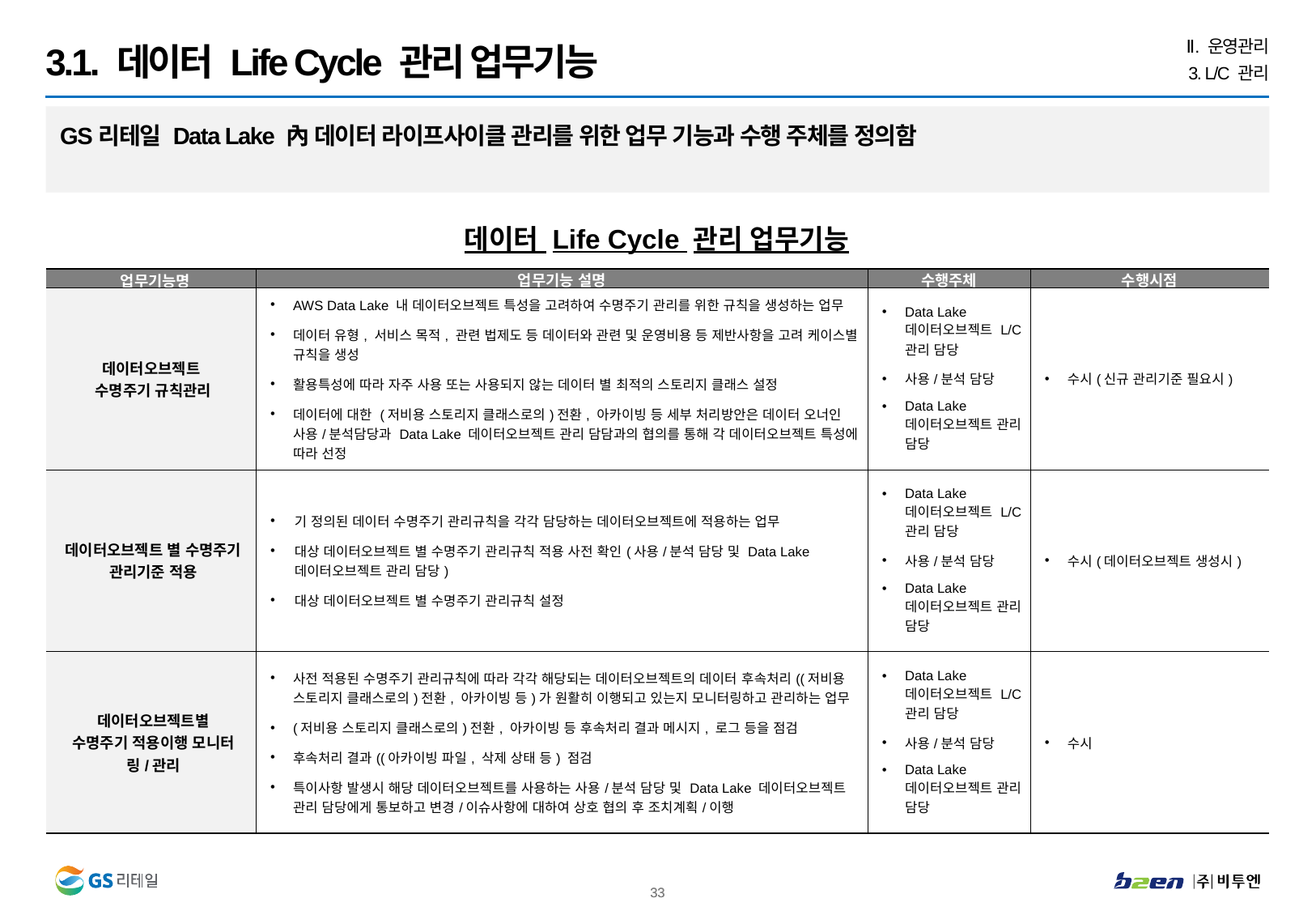

Ⅱ. 운영관리
3. L/C 관리
3.1. 데이터 Life Cycle 관리 업무기능
GS리테일 Data Lake 內 데이터 라이프사이클 관리를 위한 업무 기능과 수행 주체를 정의함
데이터 Life Cycle 관리 업무기능
| 업무기능명 | 업무기능 설명 | 수행주체 | 수행시점 |
| --- | --- | --- | --- |
| 데이터오브젝트 수명주기 규칙관리 | AWS Data Lake 내 데이터오브젝트 특성을 고려하여 수명주기 관리를 위한 규칙을 생성하는 업무 데이터 유형, 서비스 목적, 관련 법제도 등 데이터와 관련 및 운영비용 등 제반사항을 고려 케이스별 규칙을 생성 활용특성에 따라 자주 사용 또는 사용되지 않는 데이터 별 최적의 스토리지 클래스 설정 데이터에 대한 (저비용 스토리지 클래스로의)전환, 아카이빙 등 세부 처리방안은 데이터 오너인 사용/분석담당과 Data Lake 데이터오브젝트 관리 담담과의 협의를 통해 각 데이터오브젝트 특성에 따라 선정 | Data Lake 데이터오브젝트 L/C관리 담당 사용/분석 담당 Data Lake 데이터오브젝트 관리 담당 | 수시(신규 관리기준 필요시) |
| 데이터오브젝트 별 수명주기 관리기준 적용 | 기 정의된 데이터 수명주기 관리규칙을 각각 담당하는 데이터오브젝트에 적용하는 업무 대상 데이터오브젝트 별 수명주기 관리규칙 적용 사전 확인(사용/분석 담당 및 Data Lake 데이터오브젝트 관리 담당) 대상 데이터오브젝트 별 수명주기 관리규칙 설정 | Data Lake 데이터오브젝트 L/C관리 담당 사용/분석 담당 Data Lake 데이터오브젝트 관리 담당 | 수시(데이터오브젝트 생성시) |
| 데이터오브젝트별 수명주기 적용이행 모니터링/관리 | 사전 적용된 수명주기 관리규칙에 따라 각각 해당되는 데이터오브젝트의 데이터 후속처리((저비용 스토리지 클래스로의)전환, 아카이빙 등)가 원활히 이행되고 있는지 모니터링하고 관리하는 업무 (저비용 스토리지 클래스로의)전환, 아카이빙 등 후속처리 결과 메시지, 로그 등을 점검 후속처리 결과((아카이빙 파일, 삭제 상태 등) 점검 특이사항 발생시 해당 데이터오브젝트를 사용하는 사용/분석 담당 및 Data Lake 데이터오브젝트 관리 담당에게 통보하고 변경/이슈사항에 대하여 상호 협의 후 조치계획/이행 | Data Lake 데이터오브젝트 L/C관리 담당 사용/분석 담당 Data Lake 데이터오브젝트 관리 담당 | 수시 |
33
33